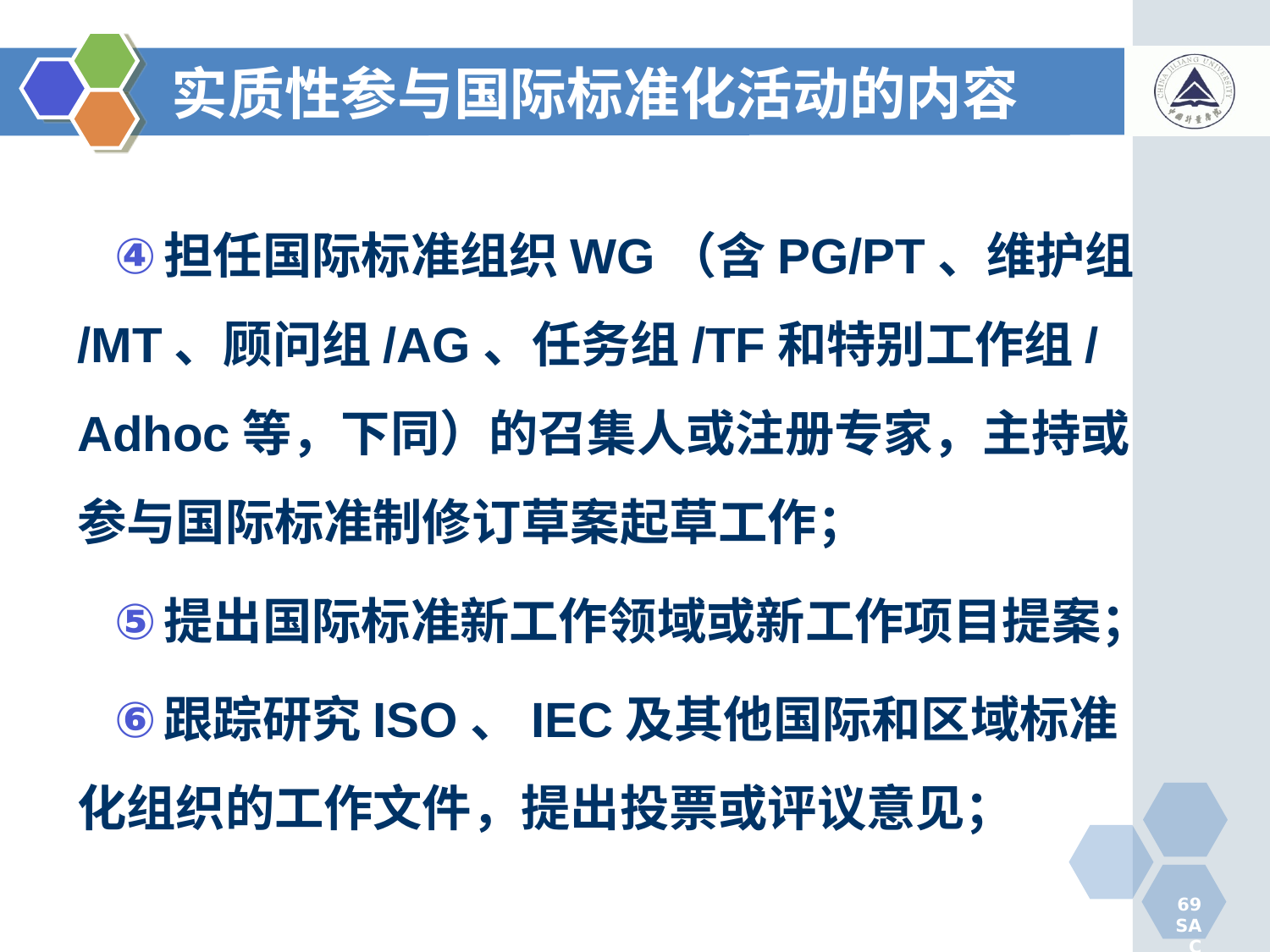

# 实质性参与国际标准化活动的内容
担任国际标准组织WG（含PG/PT、维护组/MT、顾问组/AG、任务组/TF和特别工作组/Adhoc等，下同）的召集人或注册专家，主持或参与国际标准制修订草案起草工作；
提出国际标准新工作领域或新工作项目提案；
跟踪研究ISO、IEC及其他国际和区域标准化组织的工作文件，提出投票或评议意见；
69SAC